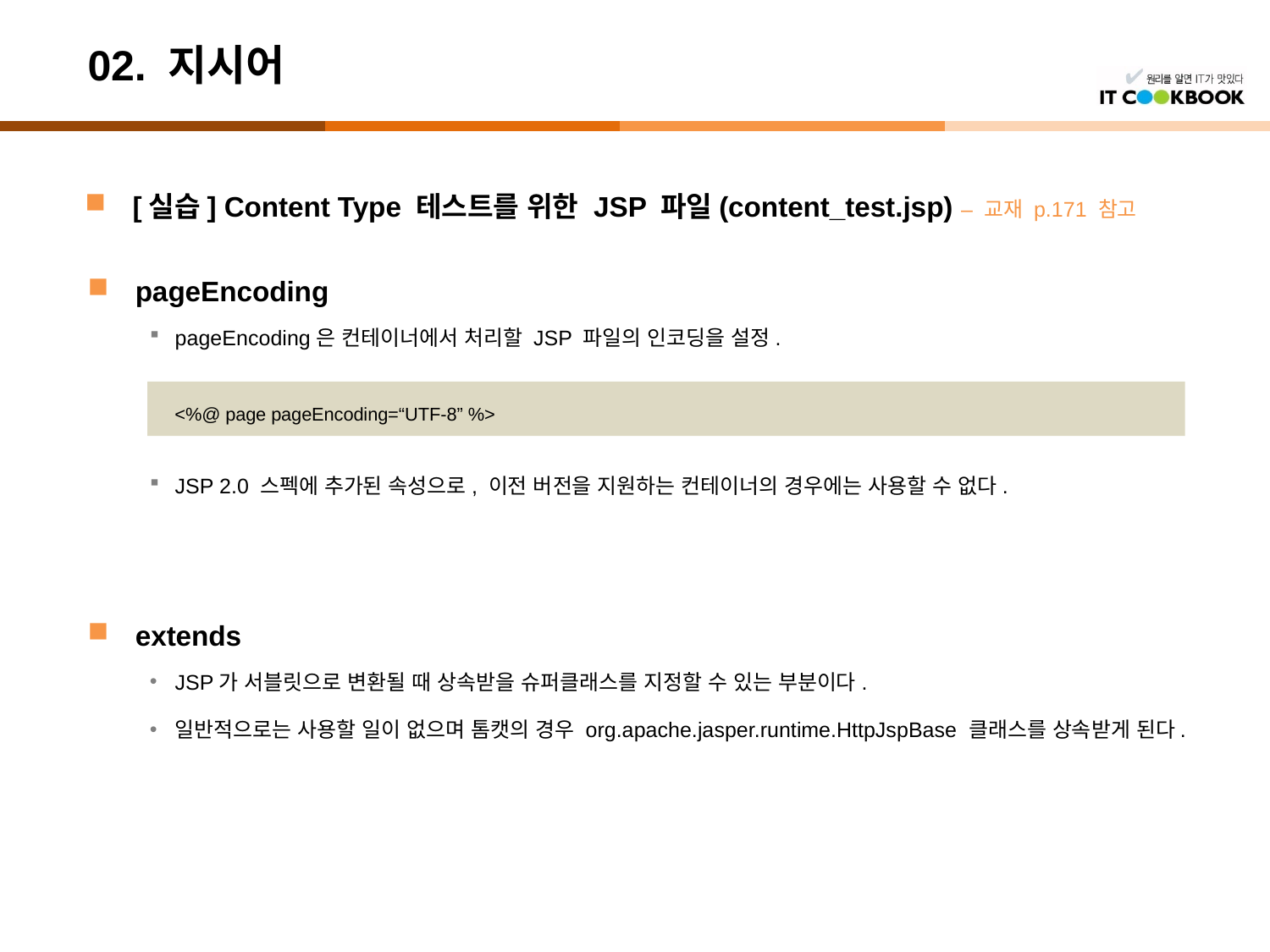

# 02. 지시어

pageEncoding
pageEncoding은 컨테이너에서 처리할 JSP 파일의 인코딩을 설정.

JSP 2.0 스펙에 추가된 속성으로, 이전 버전을 지원하는 컨테이너의 경우에는 사용할 수 없다.

extends
JSP가 서블릿으로 변환될 때 상속받을 슈퍼클래스를 지정할 수 있는 부분이다.
일반적으로는 사용할 일이 없으며 톰캣의 경우 org.apache.jasper.runtime.HttpJspBase 클래스를 상속받게 된다.

[실습] Content Type 테스트를 위한 JSP 파일(content_test.jsp) – 교재 p.171 참고

<%@ page pageEncoding=“UTF-8” %>